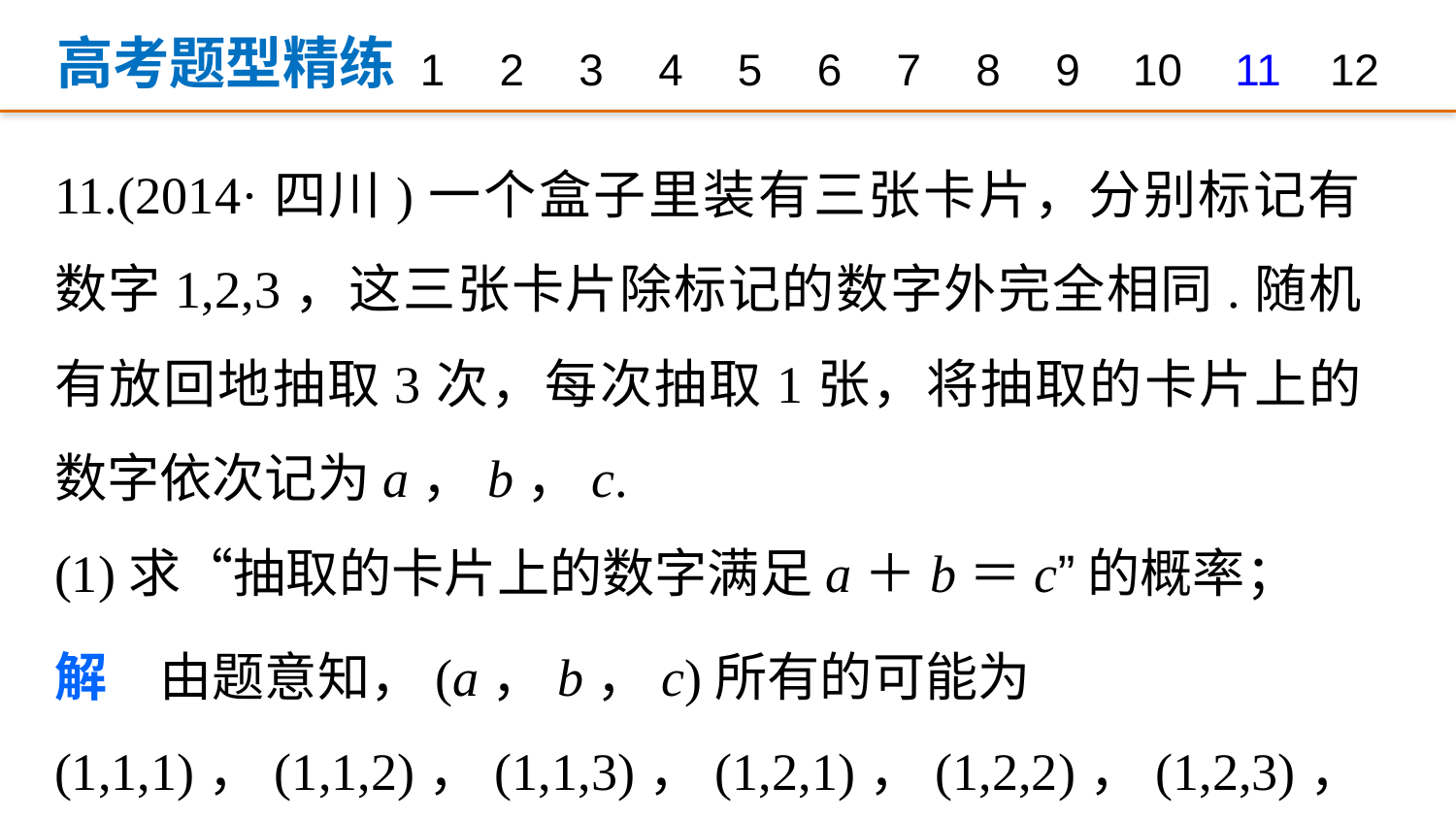

高考题型精练
1
2
3
4
5
6
7
8
9
12
10
11
11.(2014·四川)一个盒子里装有三张卡片，分别标记有数字1,2,3，这三张卡片除标记的数字外完全相同.随机有放回地抽取3次，每次抽取1张，将抽取的卡片上的数字依次记为a，b，c.
(1)求“抽取的卡片上的数字满足a＋b＝c”的概率；
解　由题意知，(a，b，c)所有的可能为
(1,1,1)，(1,1,2)，(1,1,3)，(1,2,1)，(1,2,2)，(1,2,3)，(1,3,1)，